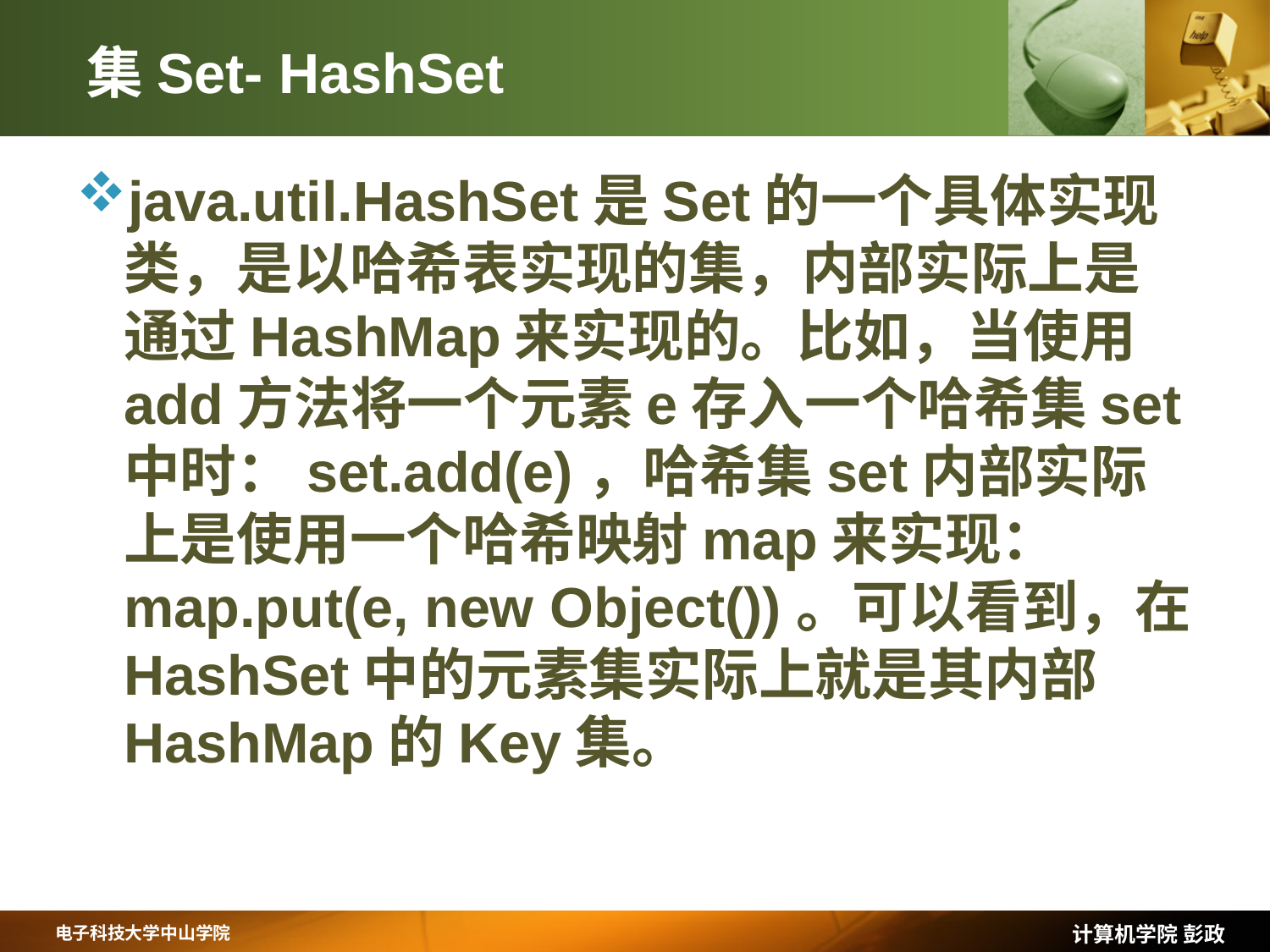

# 集Set- HashSet
java.util.HashSet是Set的一个具体实现类，是以哈希表实现的集，内部实际上是通过HashMap来实现的。比如，当使用add方法将一个元素e存入一个哈希集set中时：set.add(e)，哈希集set内部实际上是使用一个哈希映射map来实现：map.put(e, new Object())。可以看到，在HashSet中的元素集实际上就是其内部HashMap的Key集。

计算机学院 彭政
电子科技大学中山学院